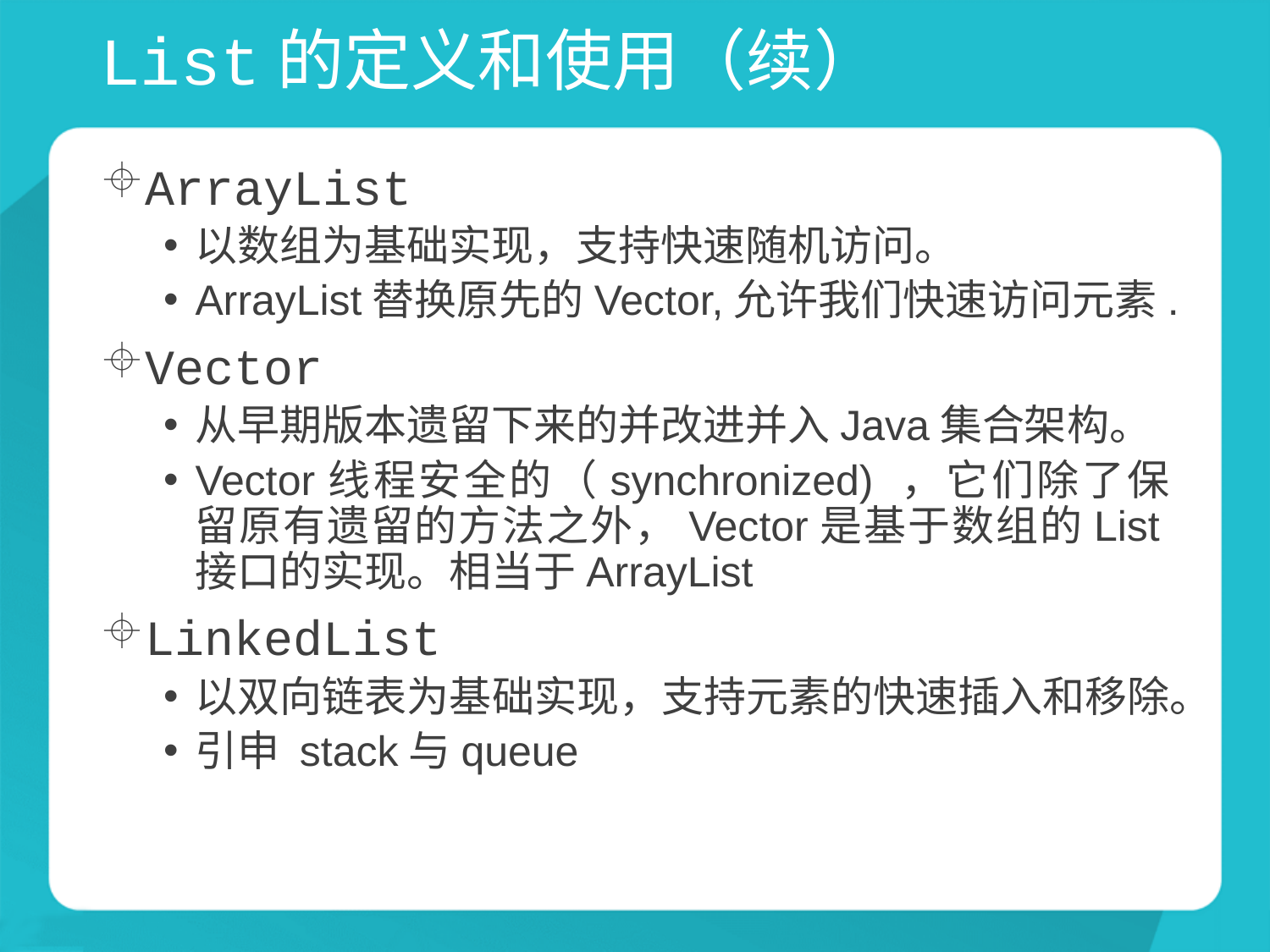

# List的定义和使用（续）
ArrayList
以数组为基础实现，支持快速随机访问。
ArrayList替换原先的Vector,允许我们快速访问元素.
Vector
从早期版本遗留下来的并改进并入Java集合架构。
Vector线程安全的（synchronized) ，它们除了保留原有遗留的方法之外，Vector是基于数组的List接口的实现。相当于ArrayList
LinkedList
以双向链表为基础实现，支持元素的快速插入和移除。
引申 stack与queue